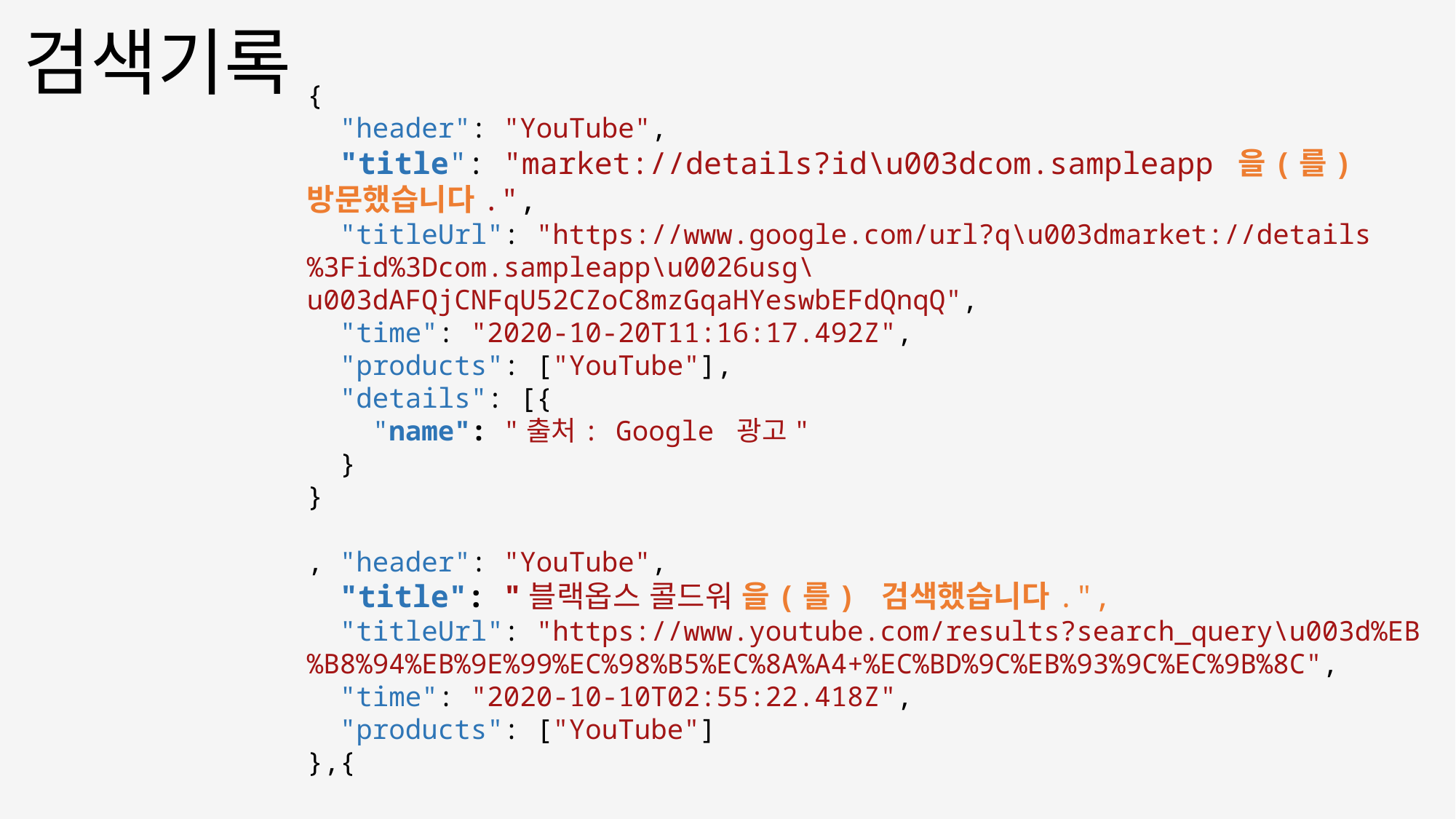

검색기록
{
  "header": "YouTube",
  "title": "market://details?id\u003dcom.sampleapp 을(를) 방문했습니다.",
  "titleUrl": "https://www.google.com/url?q\u003dmarket://details%3Fid%3Dcom.sampleapp\u0026usg\u003dAFQjCNFqU52CZoC8mzGqaHYeswbEFdQnqQ",
  "time": "2020-10-20T11:16:17.492Z",
  "products": ["YouTube"],
  "details": [{
    "name": "출처: Google 광고"
  }
}

, "header": "YouTube",
  "title": "블랙옵스 콜드워 을(를) 검색했습니다.",
  "titleUrl": "https://www.youtube.com/results?search_query\u003d%EB%B8%94%EB%9E%99%EC%98%B5%EC%8A%A4+%EC%BD%9C%EB%93%9C%EC%9B%8C",
  "time": "2020-10-10T02:55:22.418Z",
  "products": ["YouTube"]
},{